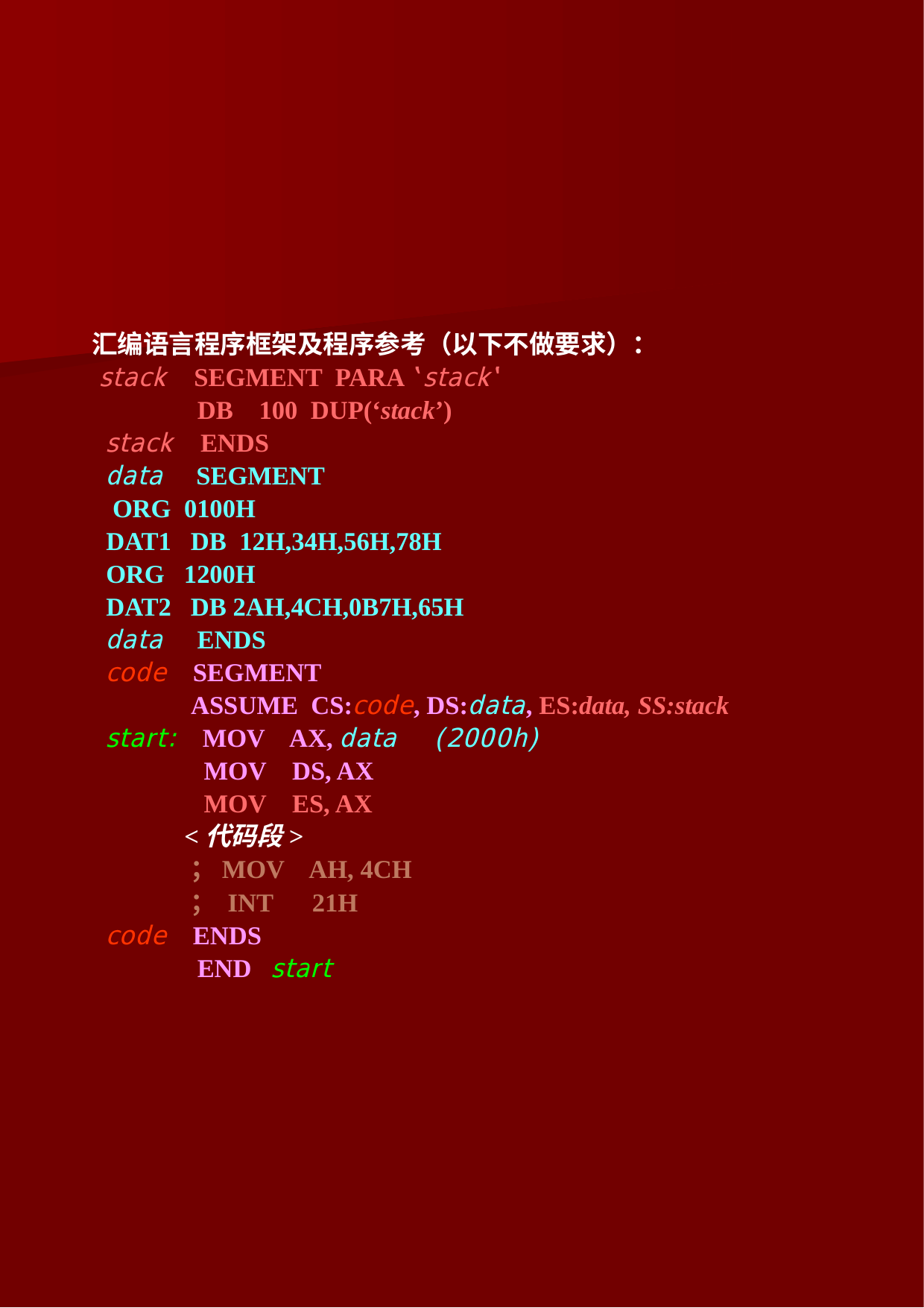

汇编语言程序框架及程序参考（以下不做要求）：
   stack    SEGMENT  PARA  ‘stack‘
                  DB    100  DUP(‘stack’)
    stack    ENDS
    data     SEGMENT
     ORG  0100H
    DAT1   DB  12H,34H,56H,78H
    ORG   1200H
    DAT2   DB 2AH,4CH,0B7H,65H
    data     ENDS
    code    SEGMENT
                 ASSUME  CS:code, DS:data, ES:data, SS:stack
    start:    MOV    AX, data     (2000h)
                   MOV    DS, AX
                   MOV    ES, AX
                <代码段>
                  ；MOV    AH, 4CH
                  ； INT      21H
    code    ENDS
                  END   start